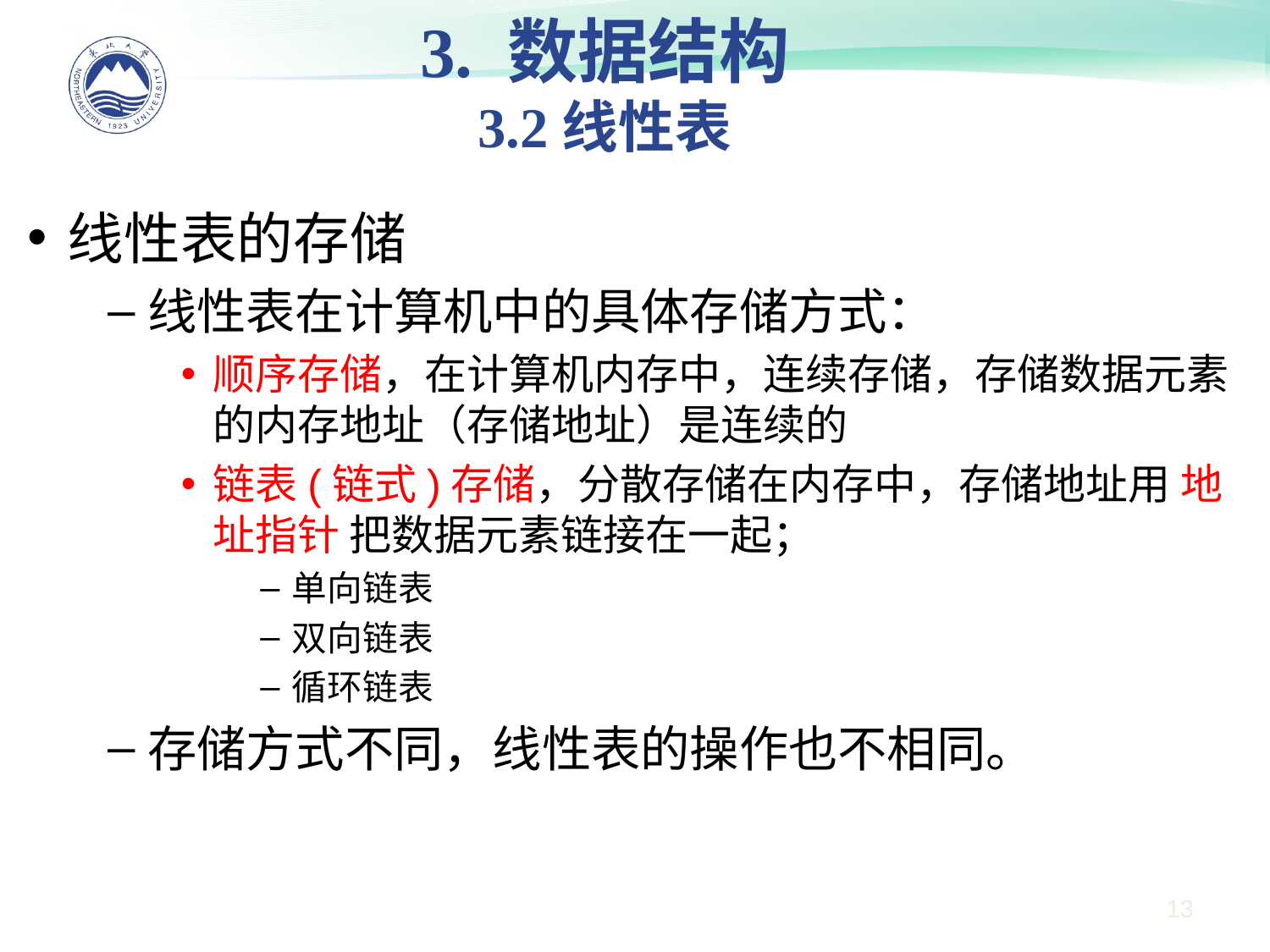

3. 数据结构
3.2线性表
线性表的存储
线性表在计算机中的具体存储方式：
顺序存储，在计算机内存中，连续存储，存储数据元素的内存地址（存储地址）是连续的
链表(链式)存储，分散存储在内存中，存储地址用 地址指针 把数据元素链接在一起；
单向链表
双向链表
循环链表
存储方式不同，线性表的操作也不相同。

13